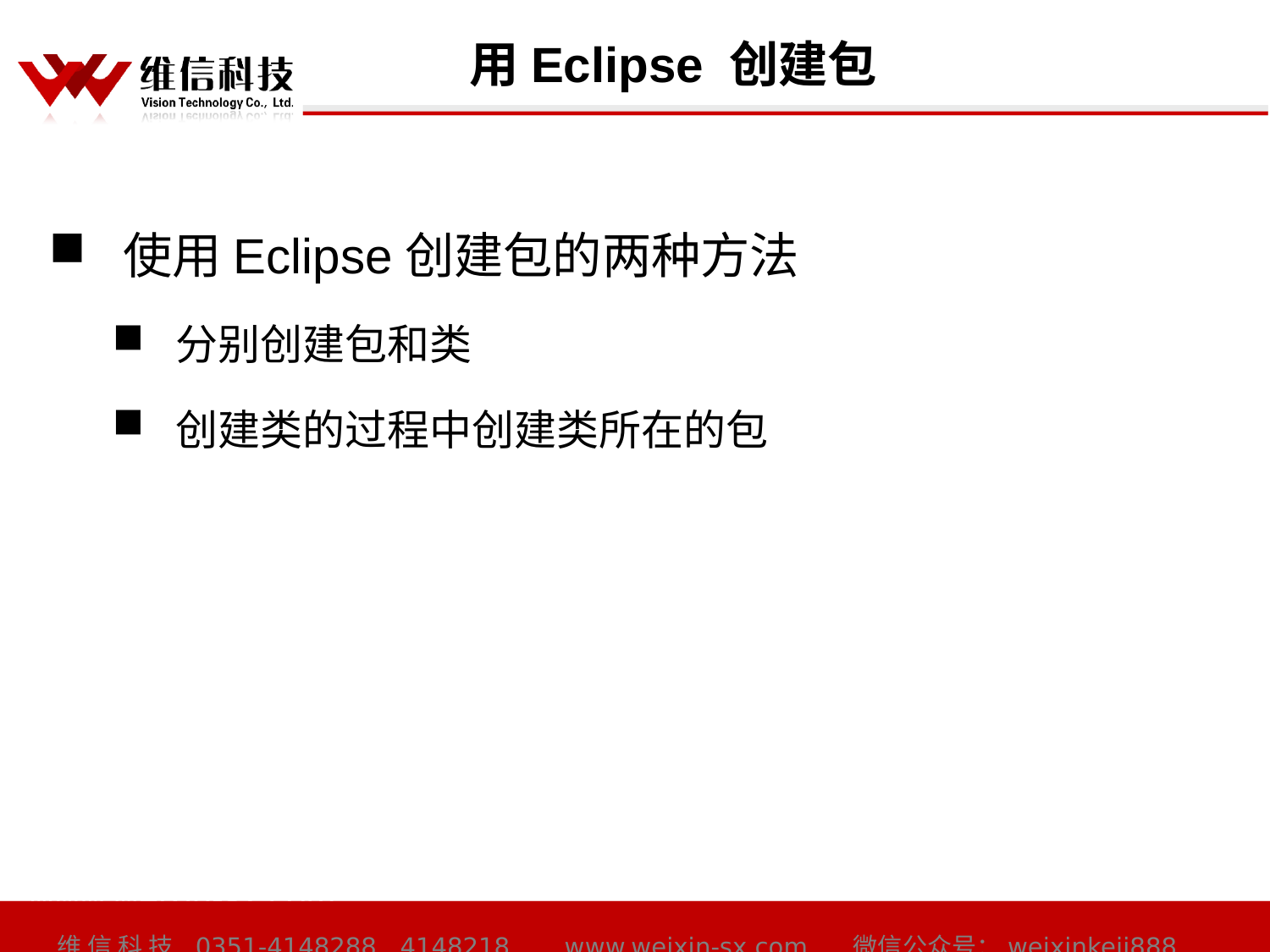

# 用Eclipse 创建包
使用Eclipse创建包的两种方法
分别创建包和类
创建类的过程中创建类所在的包